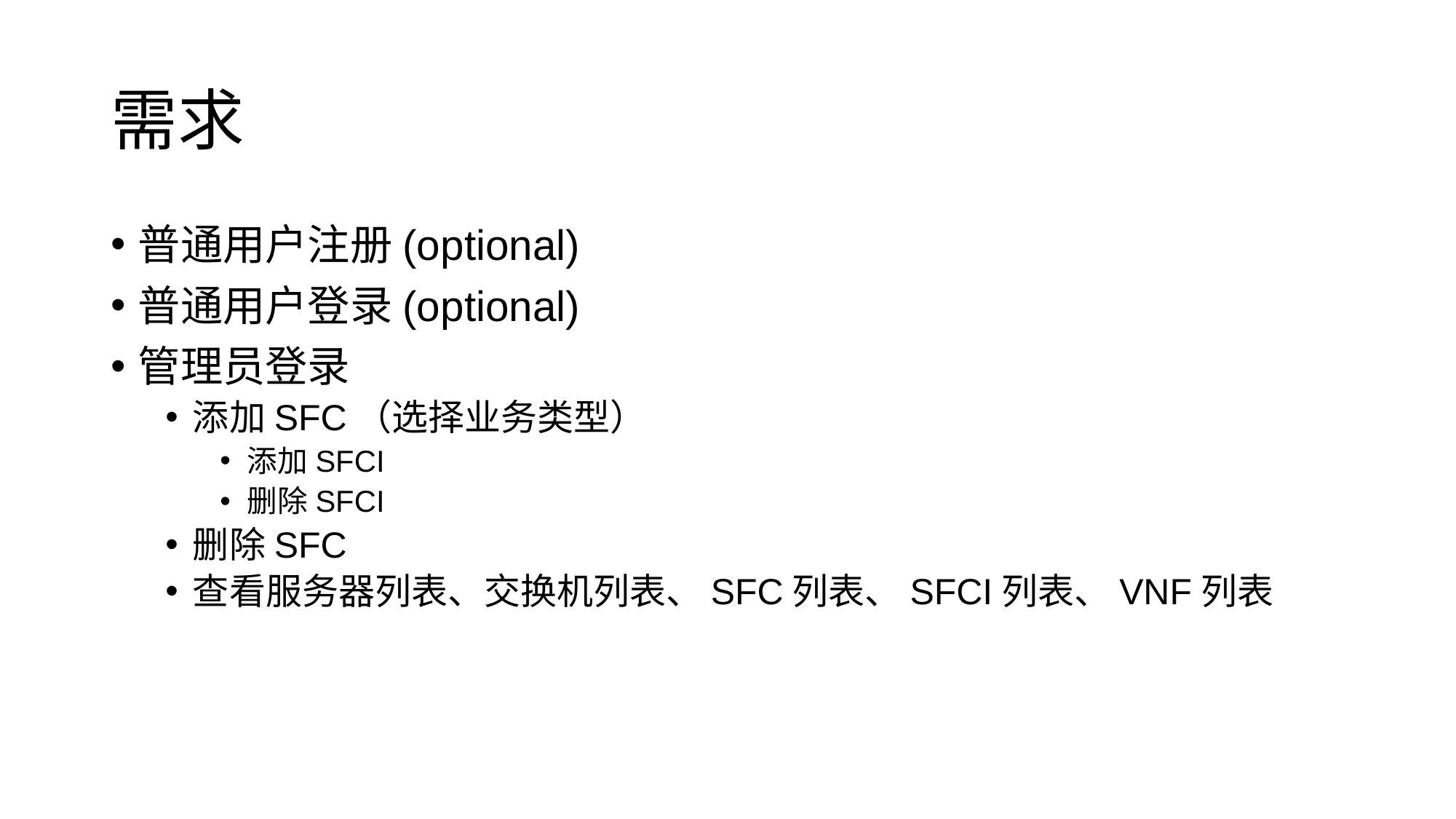

# 需求
普通用户注册(optional)
普通用户登录(optional)
管理员登录
添加SFC（选择业务类型）
添加SFCI
删除SFCI
删除SFC
查看服务器列表、交换机列表、SFC列表、SFCI列表、VNF列表